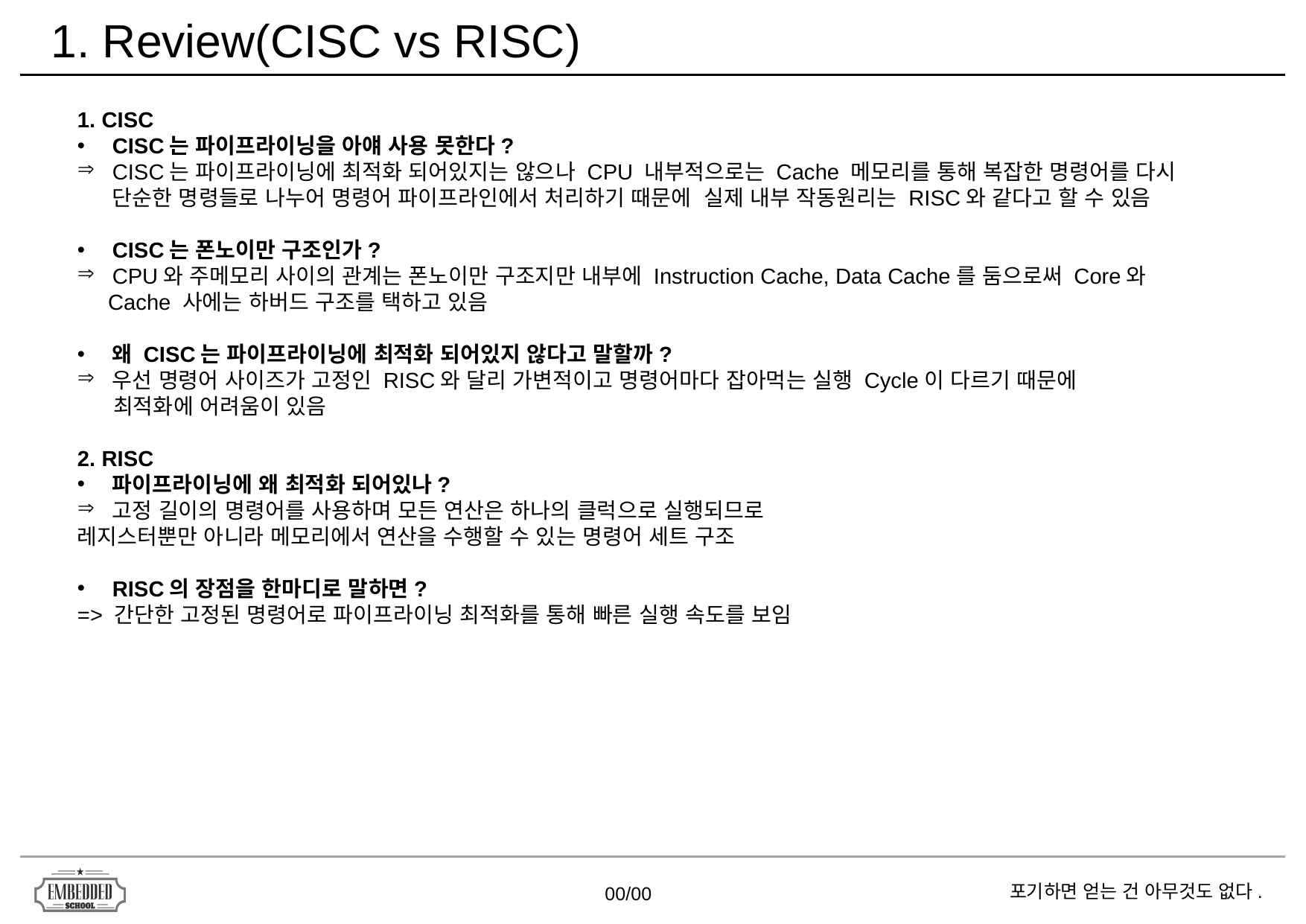

1. Review(CISC vs RISC)
1. CISC
CISC는 파이프라이닝을 아얘 사용 못한다?
CISC는 파이프라이닝에 최적화 되어있지는 않으나 CPU 내부적으로는 Cache 메모리를 통해 복잡한 명령어를 다시 단순한 명령들로 나누어 명령어 파이프라인에서 처리하기 때문에  실제 내부 작동원리는 RISC와 같다고 할 수 있음

CISC는 폰노이만 구조인가?
CPU와 주메모리 사이의 관계는 폰노이만 구조지만 내부에 Instruction Cache, Data Cache를 둠으로써 Core와
     Cache 사에는 하버드 구조를 택하고 있음

왜 CISC는 파이프라이닝에 최적화 되어있지 않다고 말할까?
우선 명령어 사이즈가 고정인 RISC와 달리 가변적이고 명령어마다 잡아먹는 실행 Cycle이 다르기 때문에
     최적화에 어려움이 있음

2. RISC
파이프라이닝에 왜 최적화 되어있나?
고정 길이의 명령어를 사용하며 모든 연산은 하나의 클럭으로 실행되므로
레지스터뿐만 아니라 메모리에서 연산을 수행할 수 있는 명령어 세트 구조

RISC의 장점을 한마디로 말하면?
=> 간단한 고정된 명령어로 파이프라이닝 최적화를 통해 빠른 실행 속도를 보임

00/00